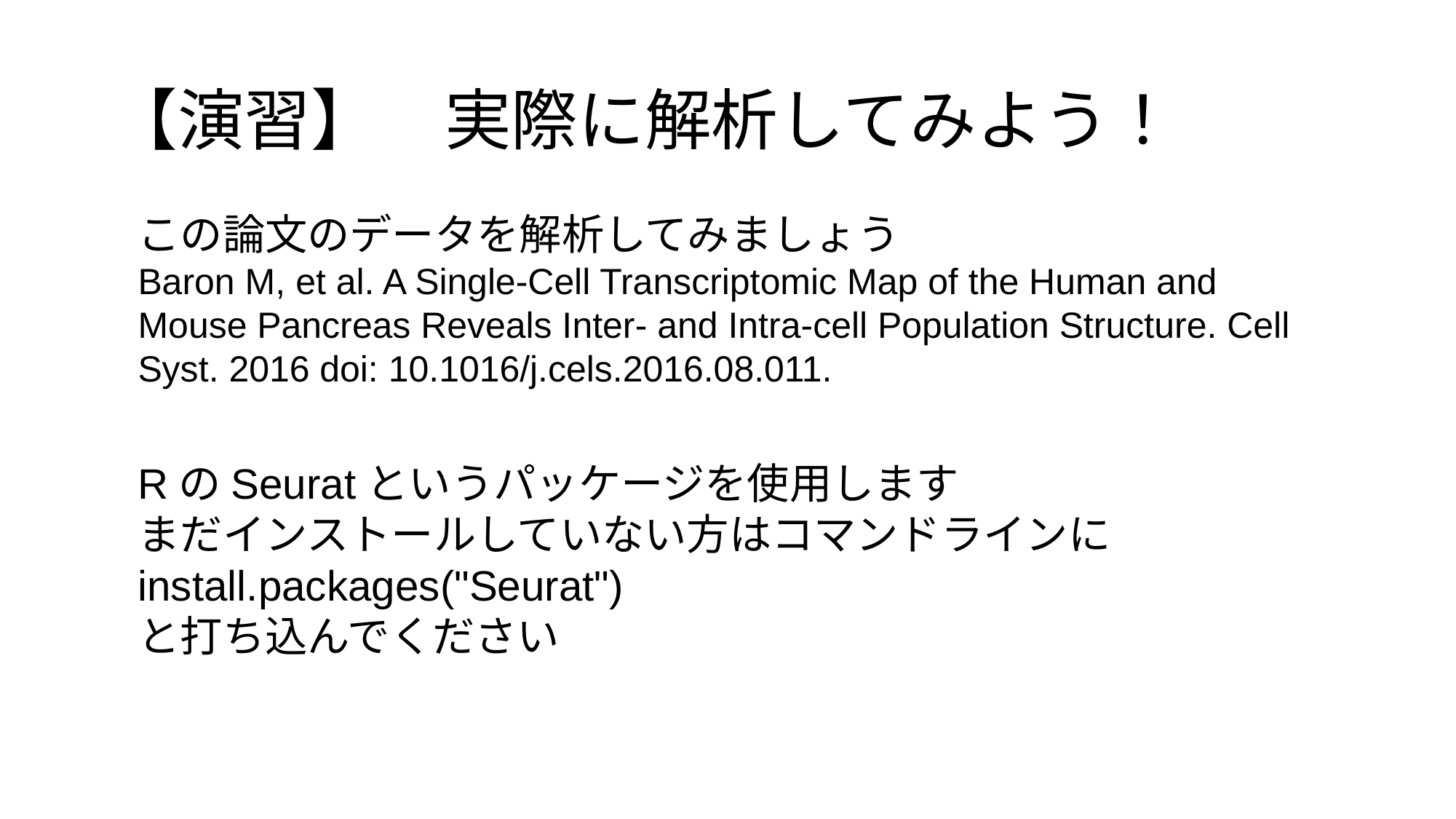

# 【演習】　実際に解析してみよう！
この論文のデータを解析してみましょう
Baron M, et al. A Single-Cell Transcriptomic Map of the Human and Mouse Pancreas Reveals Inter- and Intra-cell Population Structure. Cell Syst. 2016 doi: 10.1016/j.cels.2016.08.011.
RのSeuratというパッケージを使用します
まだインストールしていない方はコマンドラインに
install.packages("Seurat")
と打ち込んでください